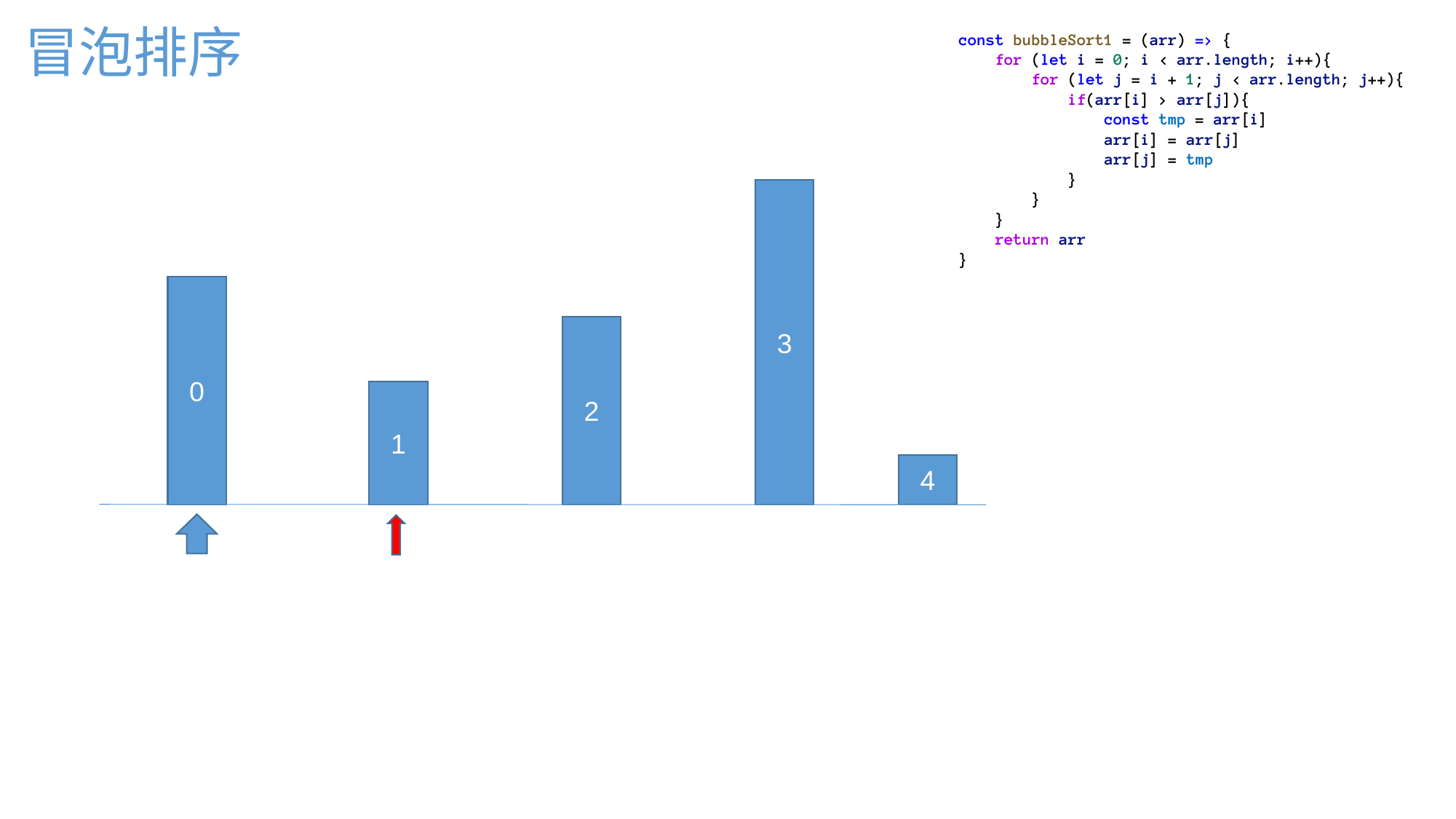

冒泡排序
const bubbleSort1 = (arr) => {
    for (let i = 0; i < arr.length; i++){
        for (let j = i + 1; j < arr.length; j++){
            if(arr[i] > arr[j]){
                const tmp = arr[i]
                arr[i] = arr[j]
                arr[j] = tmp
            }
        }
    }
    return arr
}
3
0
2
1
4